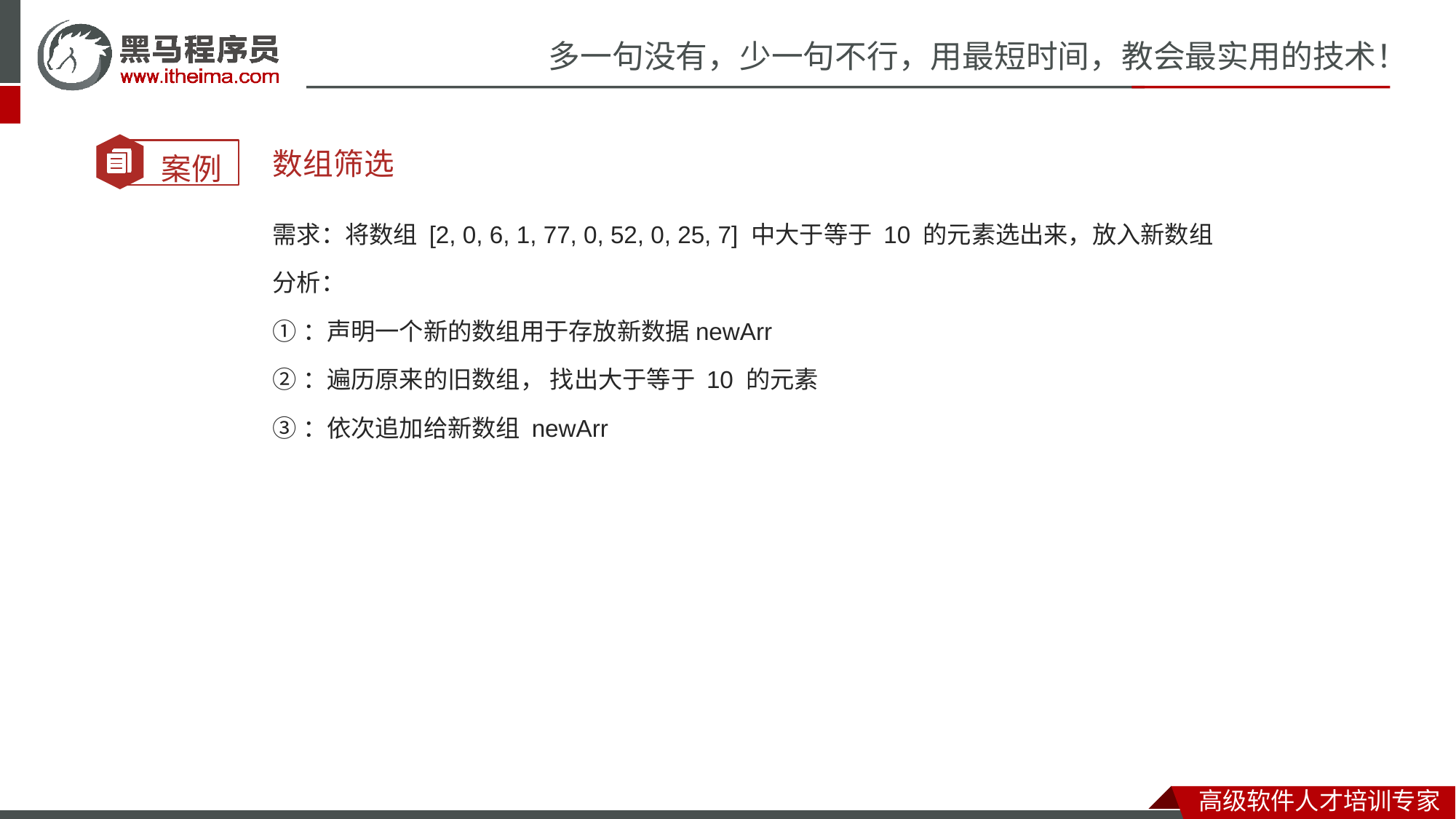

数组筛选
需求：将数组 [2, 0, 6, 1, 77, 0, 52, 0, 25, 7] 中大于等于 10 的元素选出来，放入新数组
分析：
①：声明一个新的数组用于存放新数据newArr
②：遍历原来的旧数组， 找出大于等于 10 的元素
③：依次追加给新数组 newArr